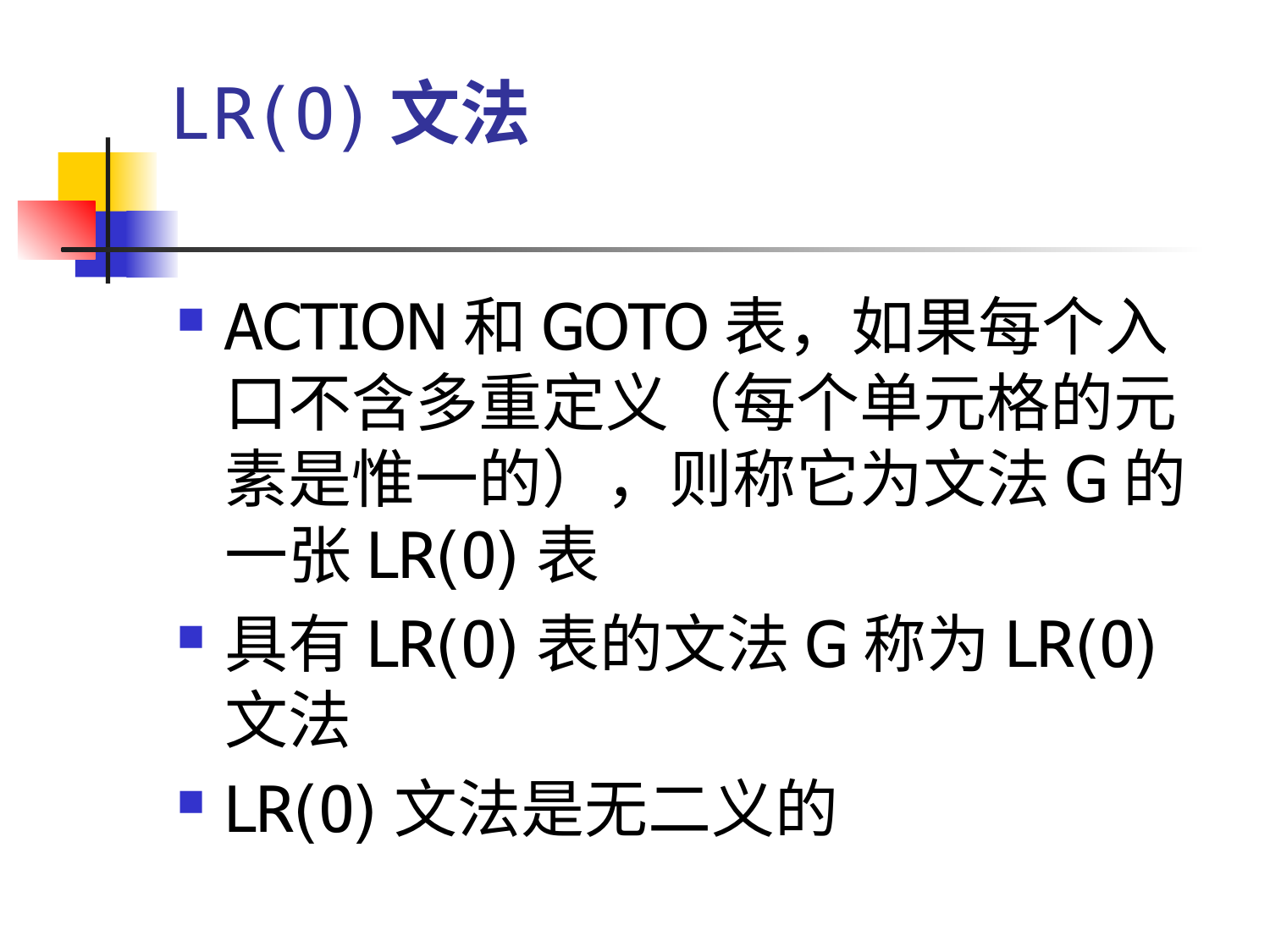

# LR(0)文法
ACTION和GOTO表，如果每个入口不含多重定义（每个单元格的元素是惟一的），则称它为文法G的一张LR(0)表
具有LR(0)表的文法G称为LR(0)文法
LR(0)文法是无二义的